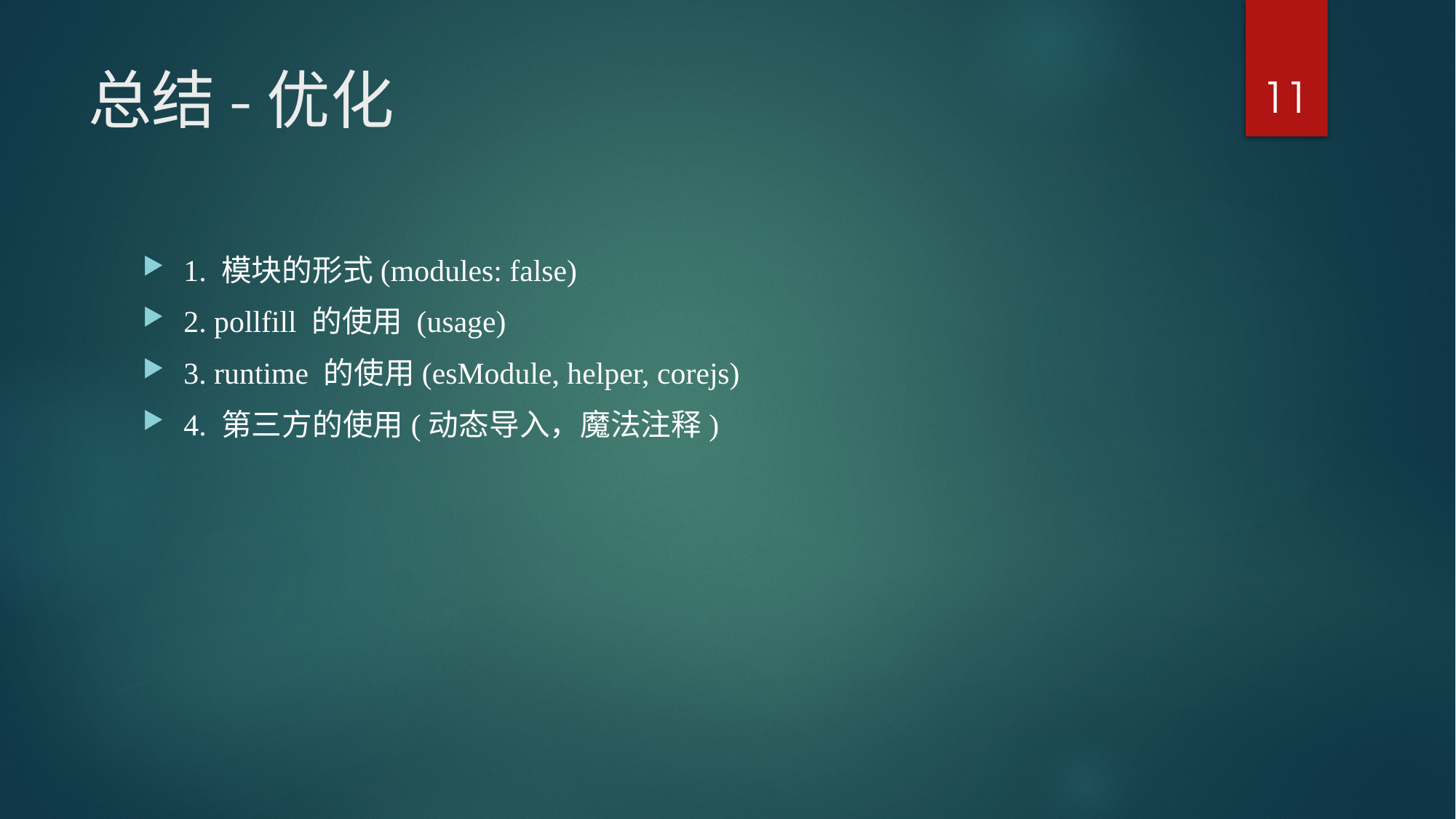

11
# 总结-优化
1. 模块的形式(modules: false)
2. pollfill 的使用 (usage)
3. runtime 的使用(esModule, helper, corejs)
4. 第三方的使用(动态导入，魔法注释)